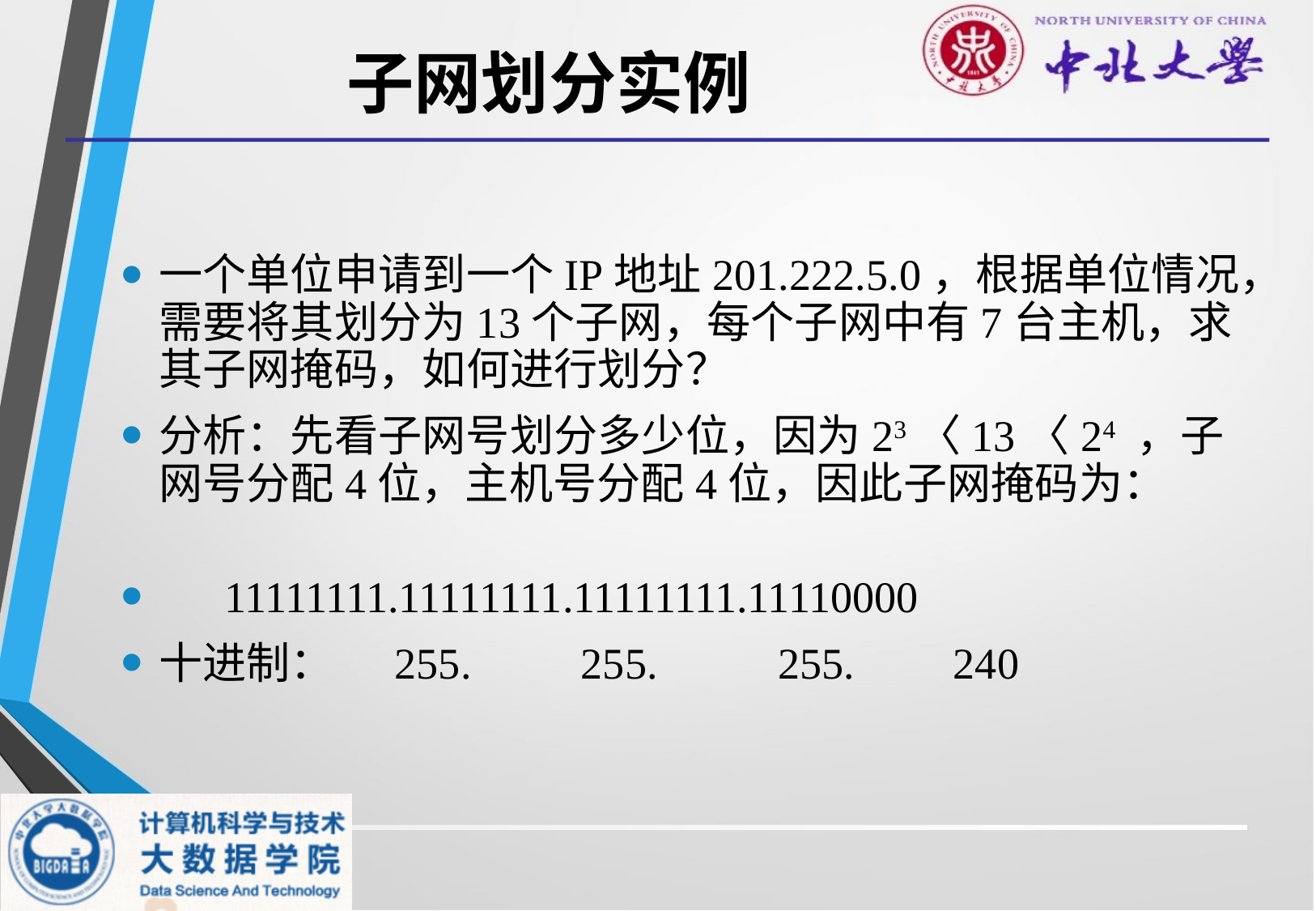

# 子网划分实例
一个单位申请到一个IP地址201.222.5.0，根据单位情况，需要将其划分为13个子网，每个子网中有7台主机，求其子网掩码，如何进行划分？
分析：先看子网号划分多少位，因为23〈13〈24 ，子网号分配4位，主机号分配4位，因此子网掩码为：
      11111111.11111111.11111111.11110000
十进制：     255.          255.           255.         240
28